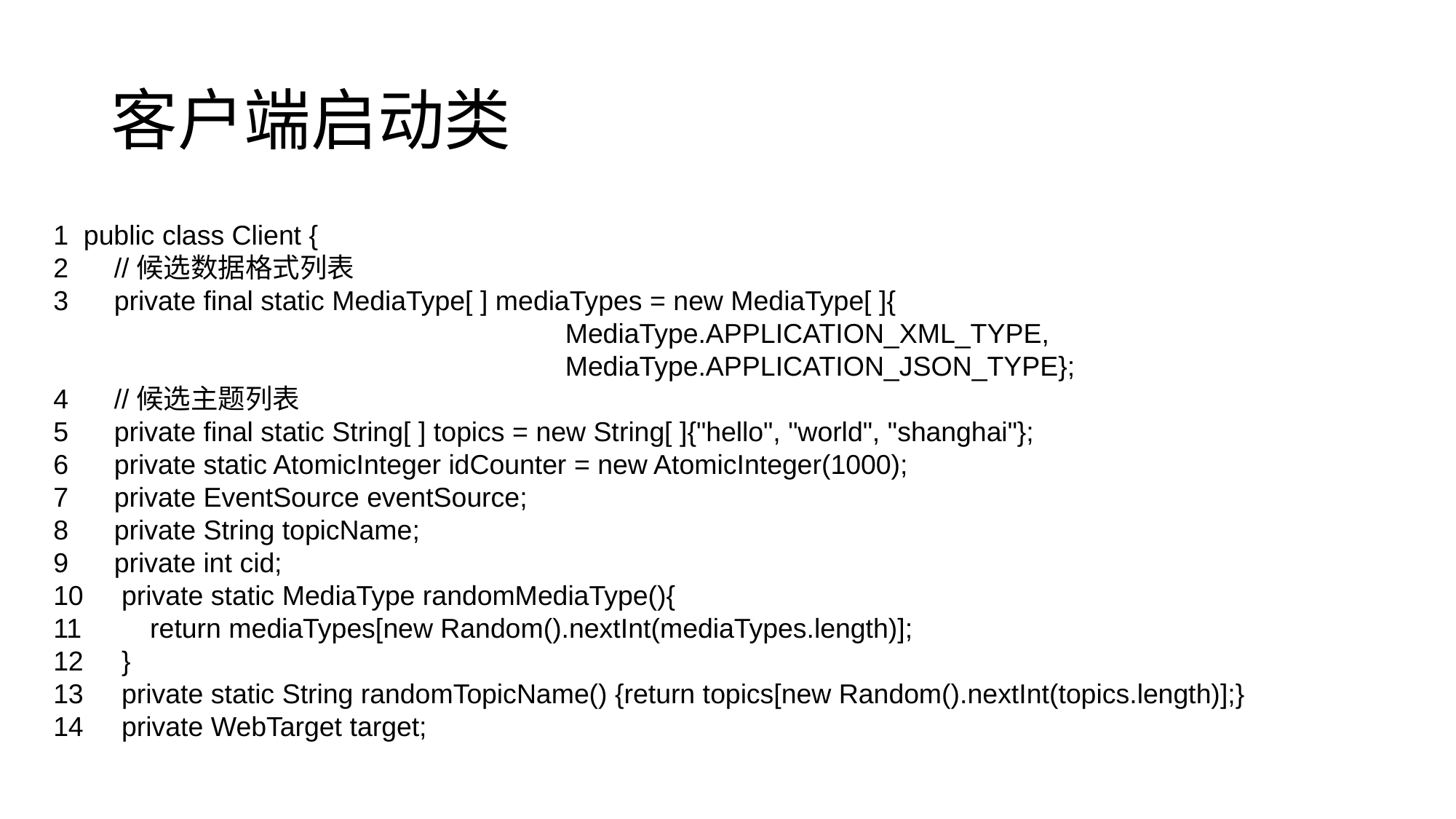

# 客户端启动类
1  public class Client {
2      //候选数据格式列表
3      private final static MediaType[ ] mediaTypes = new MediaType[ ]{
                                                                   MediaType.APPLICATION_XML_TYPE,
                                                                   MediaType.APPLICATION_JSON_TYPE};
4      //候选主题列表
5      private final static String[ ] topics = new String[ ]{"hello", "world", "shanghai"};
6      private static AtomicInteger idCounter = new AtomicInteger(1000);
7      private EventSource eventSource;
8      private String topicName;
9      private int cid;
10     private static MediaType randomMediaType(){
11         return mediaTypes[new Random().nextInt(mediaTypes.length)];
12     }
13     private static String randomTopicName() {return topics[new Random().nextInt(topics.length)];}
14     private WebTarget target;